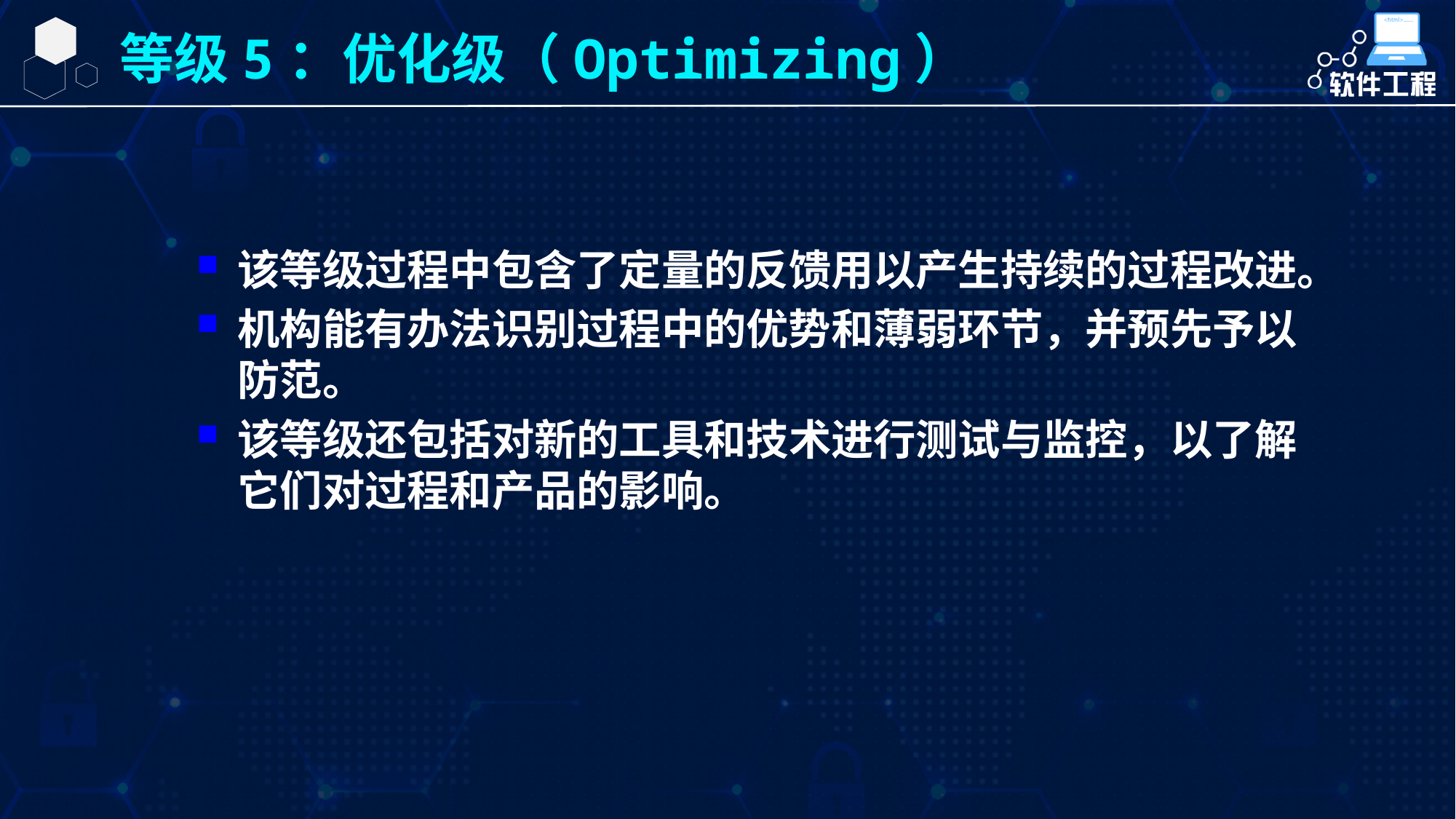

等级5：优化级（Optimizing）
该等级过程中包含了定量的反馈用以产生持续的过程改进。
机构能有办法识别过程中的优势和薄弱环节，并预先予以防范。
该等级还包括对新的工具和技术进行测试与监控，以了解它们对过程和产品的影响。